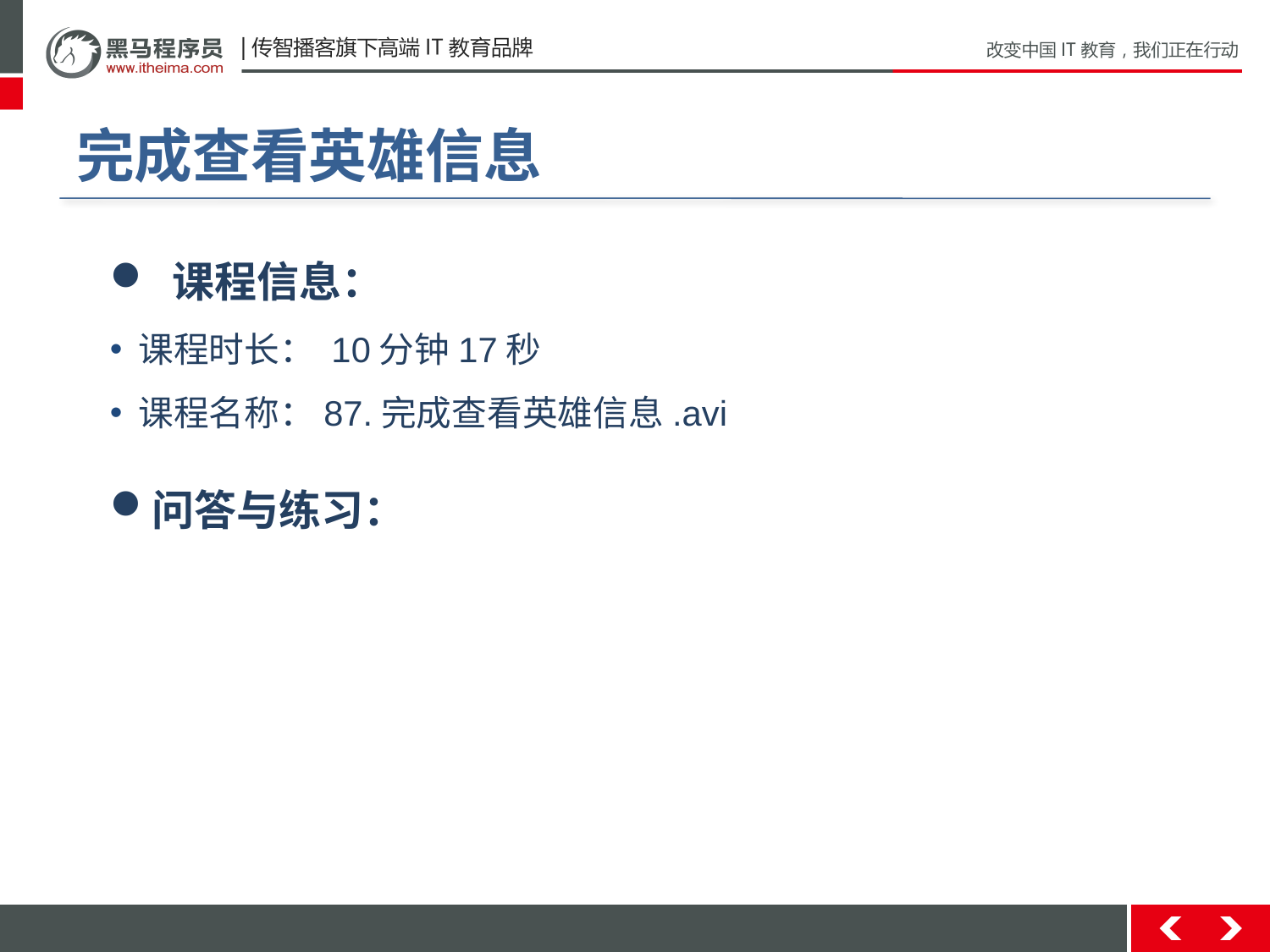

# 完成查看英雄信息
 课程信息：
 课程时长： 10分钟17秒
 课程名称：87.完成查看英雄信息.avi
问答与练习：